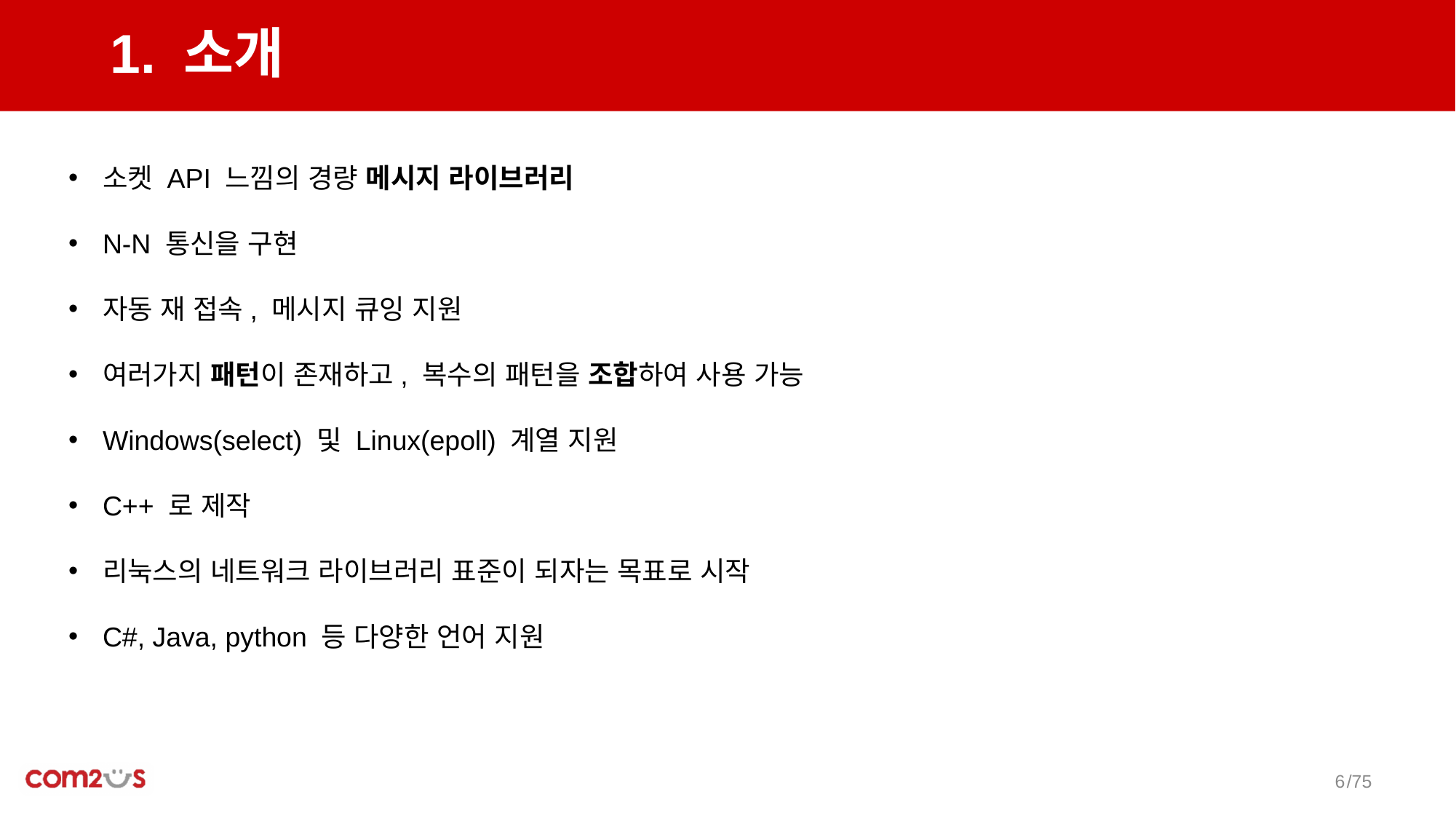

# 1. 소개
소켓 API 느낌의 경량 메시지 라이브러리

N-N 통신을 구현

자동 재 접속, 메시지 큐잉 지원

여러가지 패턴이 존재하고, 복수의 패턴을 조합하여 사용 가능

Windows(select) 및 Linux(epoll) 계열 지원

C++ 로 제작

리눅스의 네트워크 라이브러리 표준이 되자는 목표로 시작

C#, Java, python 등 다양한 언어 지원
6